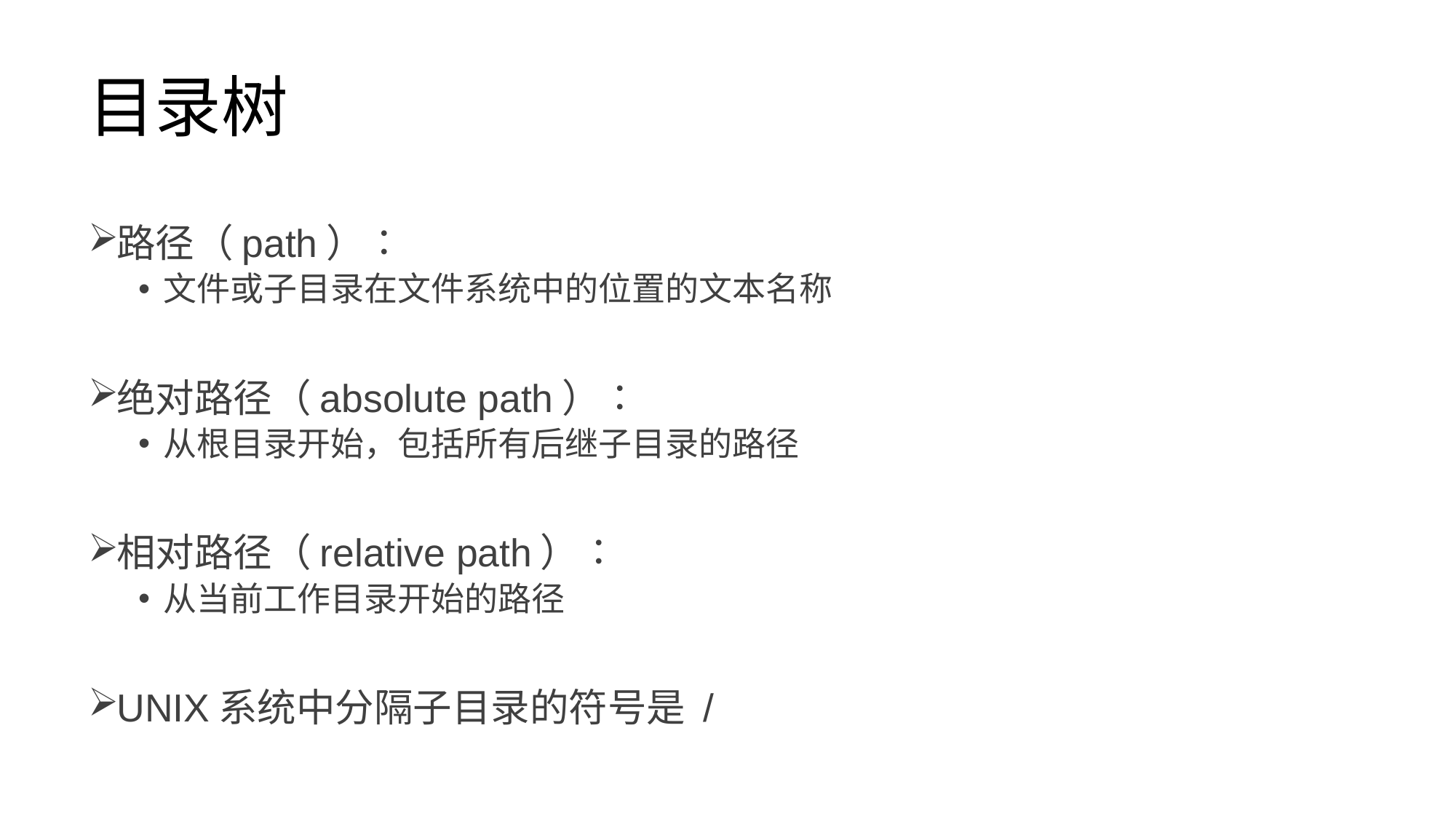

# 目录树
路径（path）∶
文件或子目录在文件系统中的位置的文本名称

绝对路径（absolute path）∶
从根目录开始，包括所有后继子目录的路径

相对路径（relative path）∶
从当前工作目录开始的路径

UNIX系统中分隔子目录的符号是 /